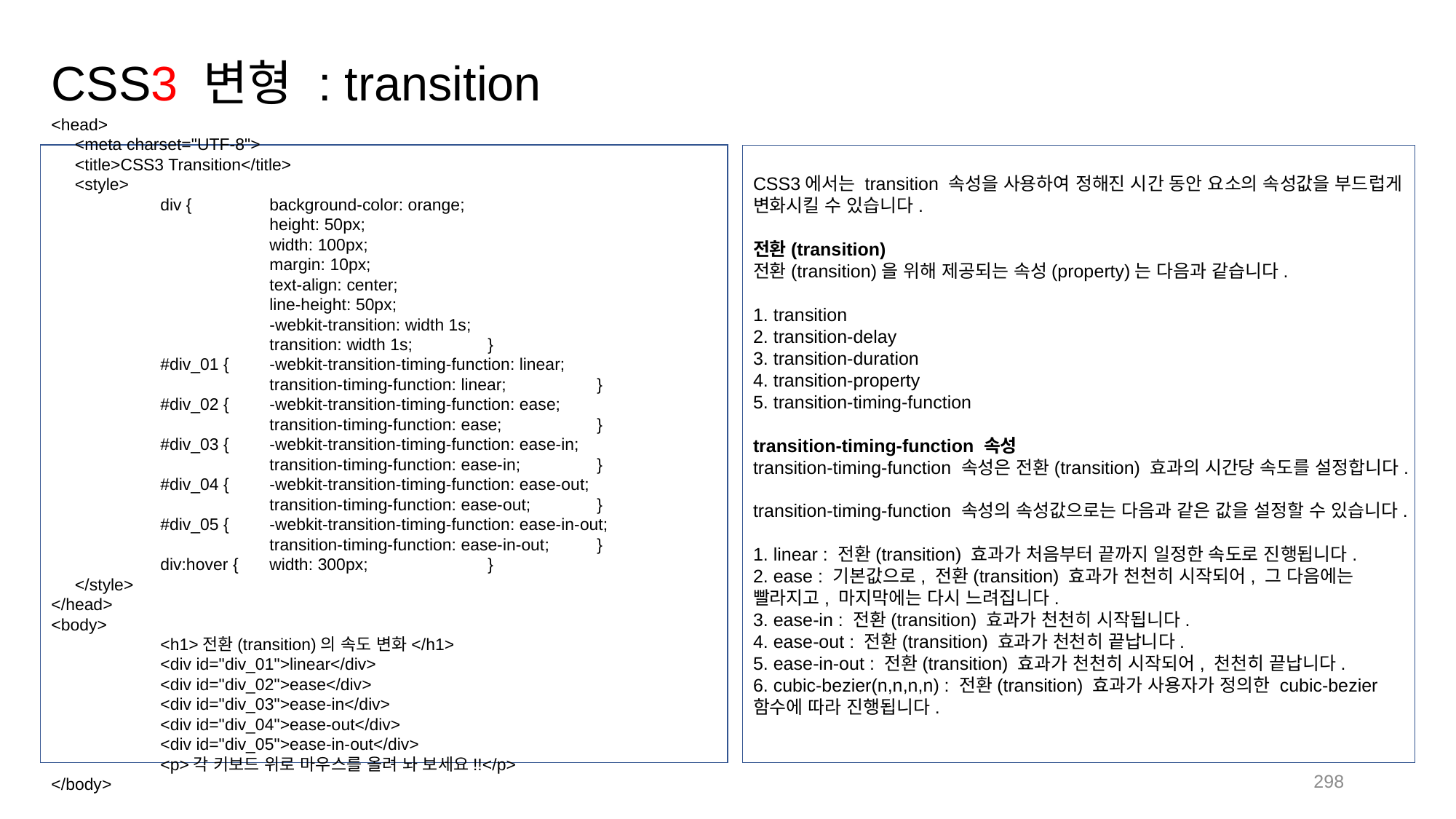

# CSS3 변형 : transition
<head>
     <meta charset="UTF-8">
     <title>CSS3 Transition</title>
     <style>
	div {	background-color: orange;
		height: 50px;
		width: 100px;
		margin: 10px;
		text-align: center;
		line-height: 50px;
		-webkit-transition: width 1s;
		transition: width 1s;	}
	#div_01 {	-webkit-transition-timing-function: linear;
		transition-timing-function: linear;	}
	#div_02 {	-webkit-transition-timing-function: ease;
		transition-timing-function: ease;	}
	#div_03 {	-webkit-transition-timing-function: ease-in;
		transition-timing-function: ease-in;	}
	#div_04 {	-webkit-transition-timing-function: ease-out;
		transition-timing-function: ease-out;	}
	#div_05 {	-webkit-transition-timing-function: ease-in-out;
		transition-timing-function: ease-in-out;	}
	div:hover {	width: 300px;		}
     </style>
</head>
<body>
	<h1>전환(transition)의 속도 변화</h1>
	<div id="div_01">linear</div>
	<div id="div_02">ease</div>
	<div id="div_03">ease-in</div>
	<div id="div_04">ease-out</div>
	<div id="div_05">ease-in-out</div>
	<p>각 키보드 위로 마우스를 올려 놔 보세요!!</p>
</body>

CSS3에서는 transition 속성을 사용하여 정해진 시간 동안 요소의 속성값을 부드럽게 변화시킬 수 있습니다.

전환(transition)
전환(transition)을 위해 제공되는 속성(property)는 다음과 같습니다.

1. transition
2. transition-delay
3. transition-duration
4. transition-property
5. transition-timing-function

transition-timing-function 속성
transition-timing-function 속성은 전환(transition) 효과의 시간당 속도를 설정합니다.

transition-timing-function 속성의 속성값으로는 다음과 같은 값을 설정할 수 있습니다.

1. linear : 전환(transition) 효과가 처음부터 끝까지 일정한 속도로 진행됩니다.
2. ease : 기본값으로, 전환(transition) 효과가 천천히 시작되어, 그 다음에는 빨라지고, 마지막에는 다시 느려집니다.
3. ease-in : 전환(transition) 효과가 천천히 시작됩니다.
4. ease-out : 전환(transition) 효과가 천천히 끝납니다.
5. ease-in-out : 전환(transition) 효과가 천천히 시작되어, 천천히 끝납니다.
6. cubic-bezier(n,n,n,n) : 전환(transition) 효과가 사용자가 정의한 cubic-bezier 함수에 따라 진행됩니다.
298